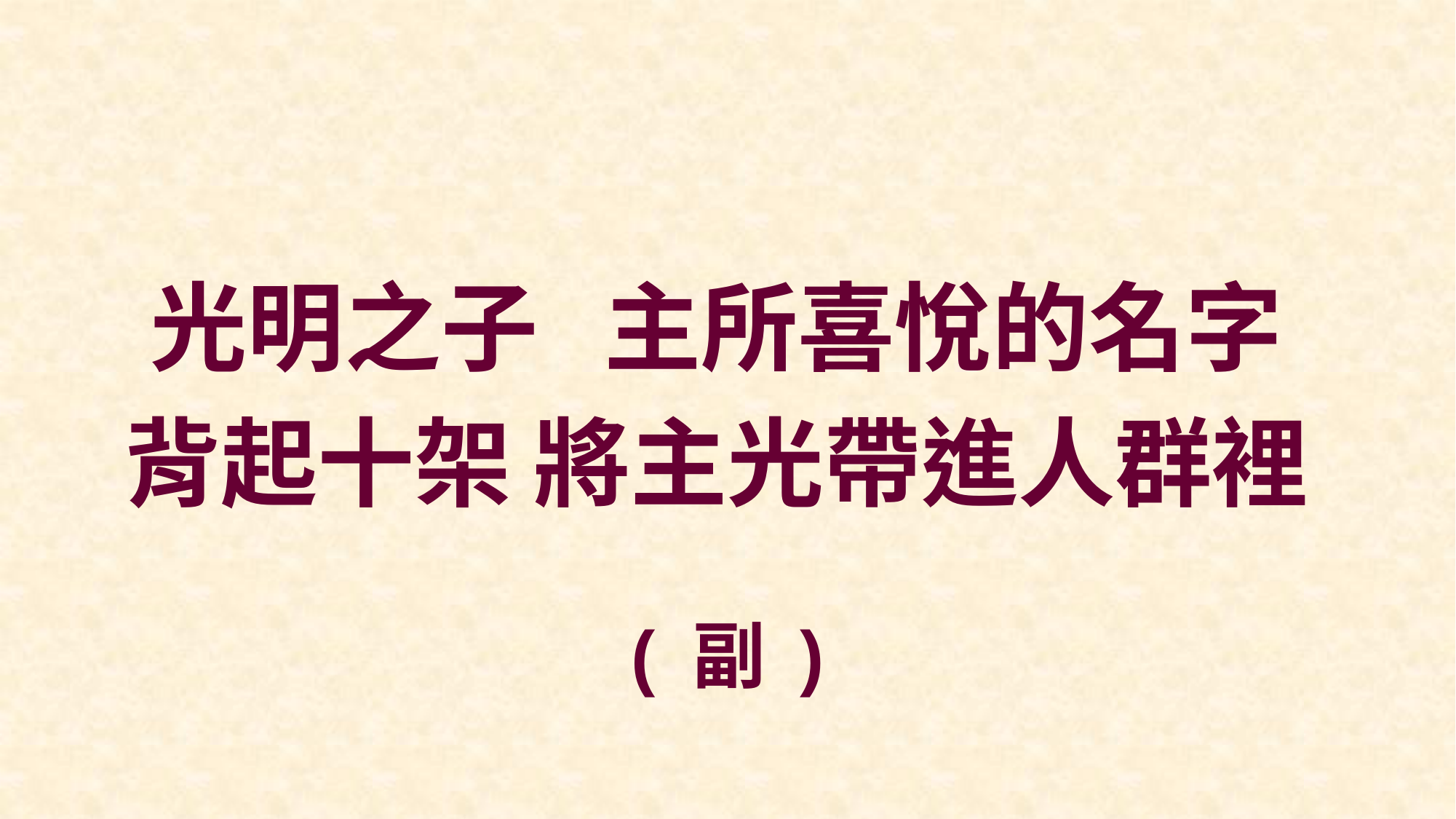

光明之子   主所喜悅的名字
背起十架 將主光帶進人群裡
( 副 )